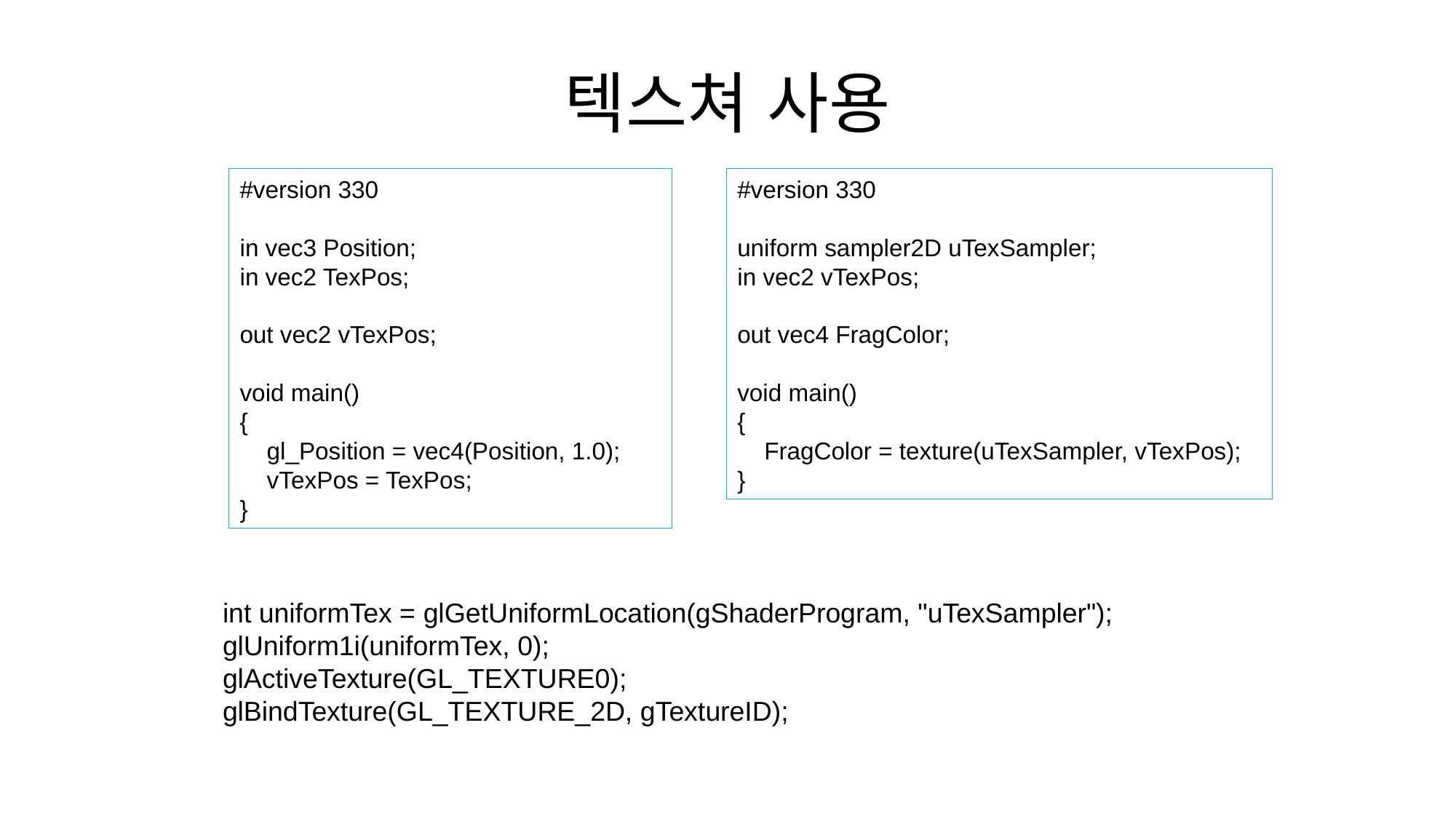

# 텍스쳐 사용
#version 330

uniform sampler2D uTexSampler;
in vec2 vTexPos;

out vec4 FragColor;

void main()
{
    FragColor = texture(uTexSampler, vTexPos);
}
#version 330

in vec3 Position;
in vec2 TexPos;

out vec2 vTexPos;

void main()
{
    gl_Position = vec4(Position, 1.0);
    vTexPos = TexPos;
}
int uniformTex = glGetUniformLocation(gShaderProgram, "uTexSampler");
glUniform1i(uniformTex, 0);
glActiveTexture(GL_TEXTURE0);
glBindTexture(GL_TEXTURE_2D, gTextureID);